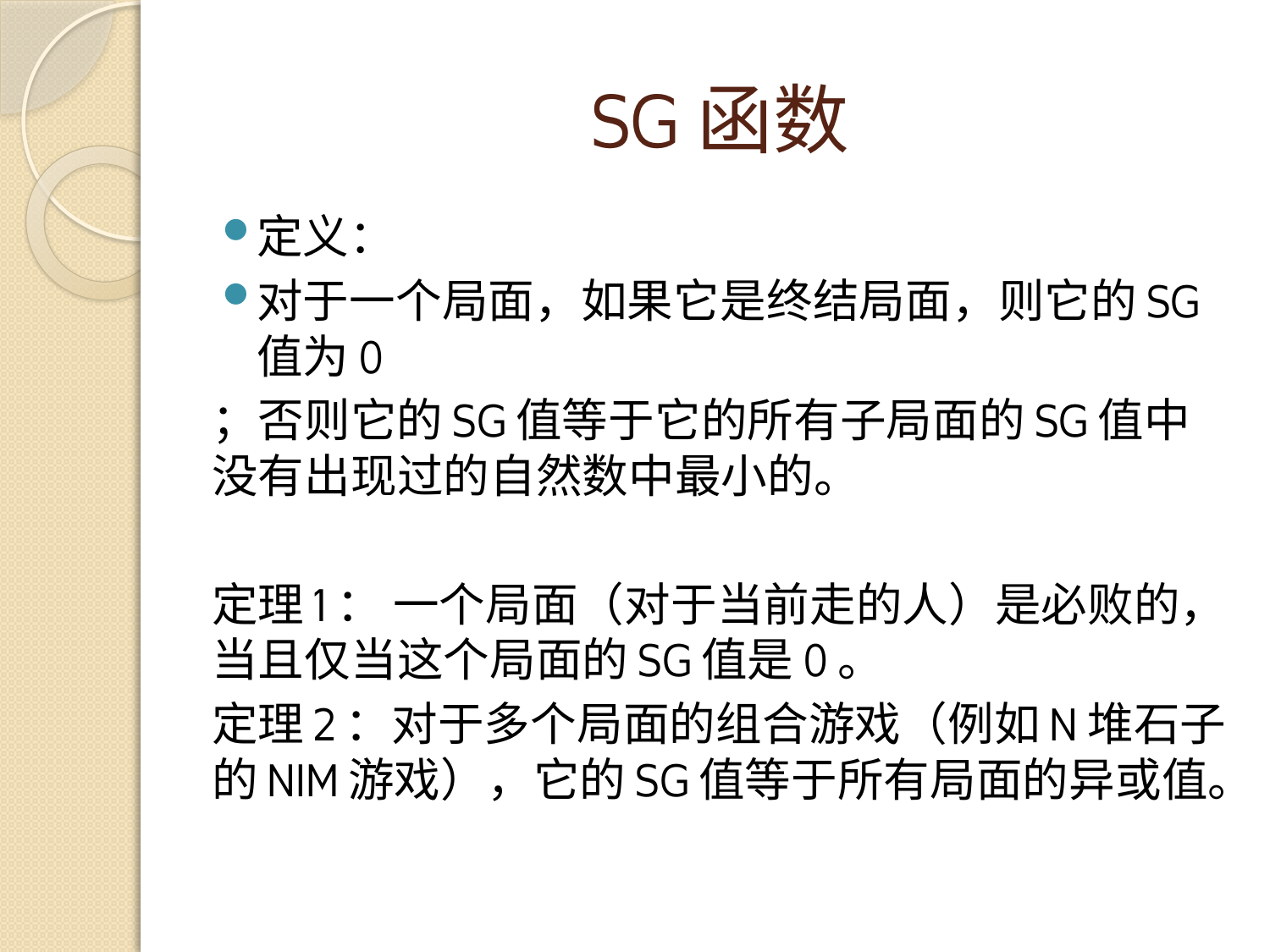

# SG函数
定义：
对于一个局面，如果它是终结局面，则它的SG值为0
；否则它的SG值等于它的所有子局面的SG值中没有出现过的自然数中最小的。

定理1： 一个局面（对于当前走的人）是必败的，当且仅当这个局面的SG值是0。
定理2：对于多个局面的组合游戏（例如N堆石子的NIM游戏），它的SG值等于所有局面的异或值。